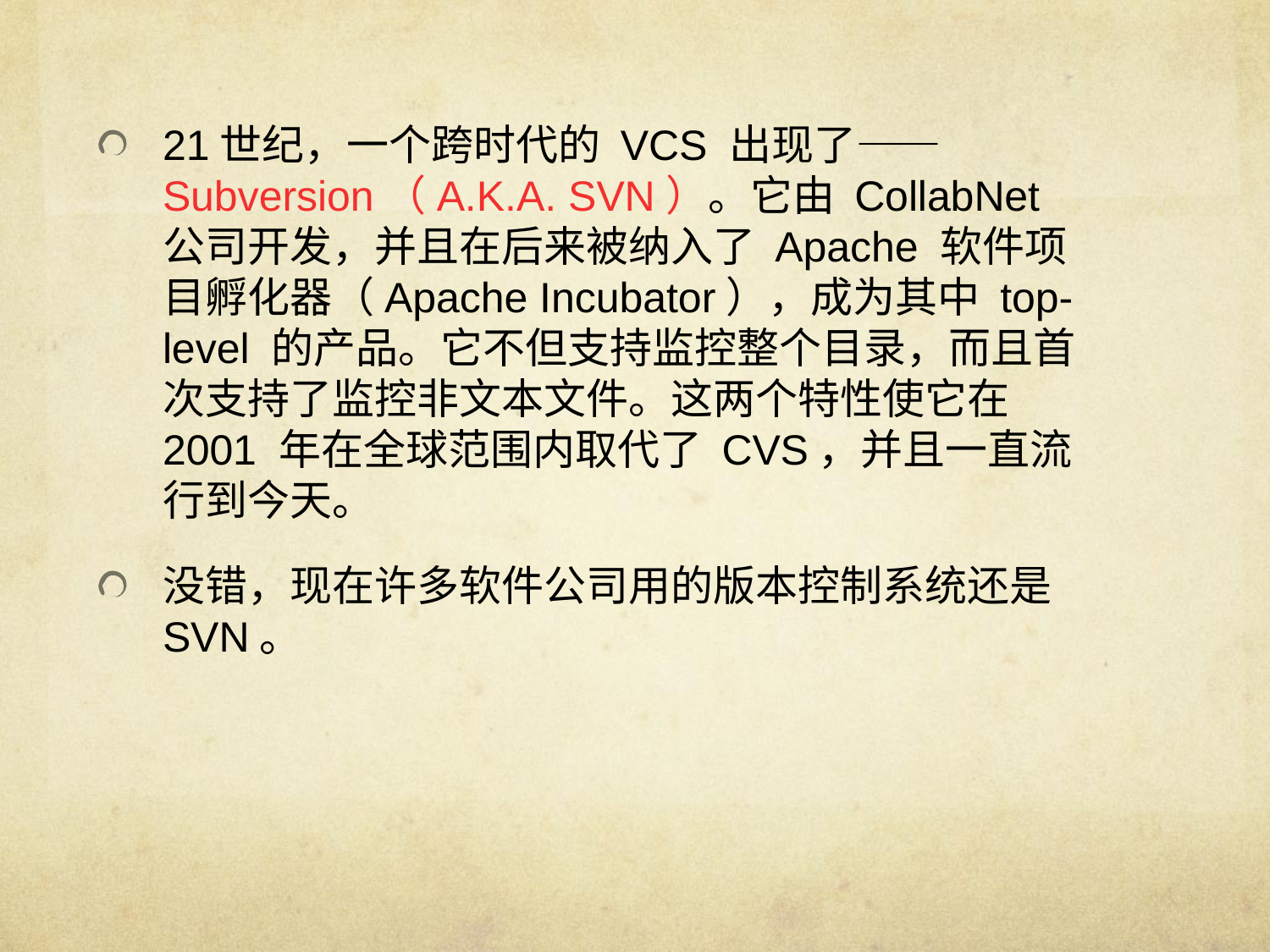

21世纪，一个跨时代的 VCS 出现了—— Subversion（A.K.A. SVN）。它由 CollabNet 公司开发，并且在后来被纳入了 Apache 软件项目孵化器（Apache Incubator），成为其中 top-level 的产品。它不但支持监控整个目录，而且首次支持了监控非文本文件。这两个特性使它在 2001 年在全球范围内取代了 CVS，并且一直流行到今天。
没错，现在许多软件公司用的版本控制系统还是 SVN。